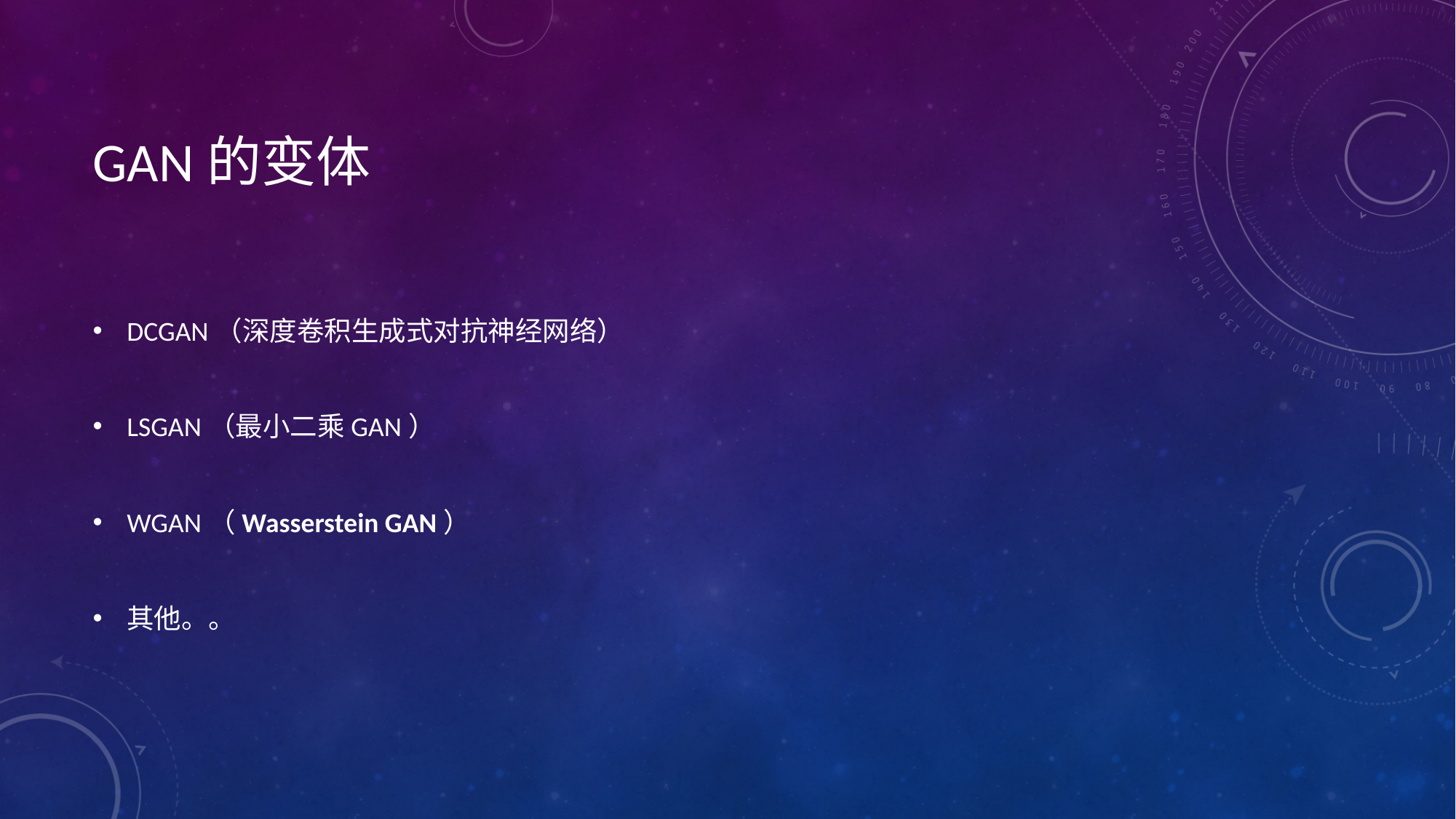

# GAN的变体
DCGAN（深度卷积生成式对抗神经网络）

LSGAN（最小二乘GAN）

WGAN（Wasserstein GAN）

其他。。